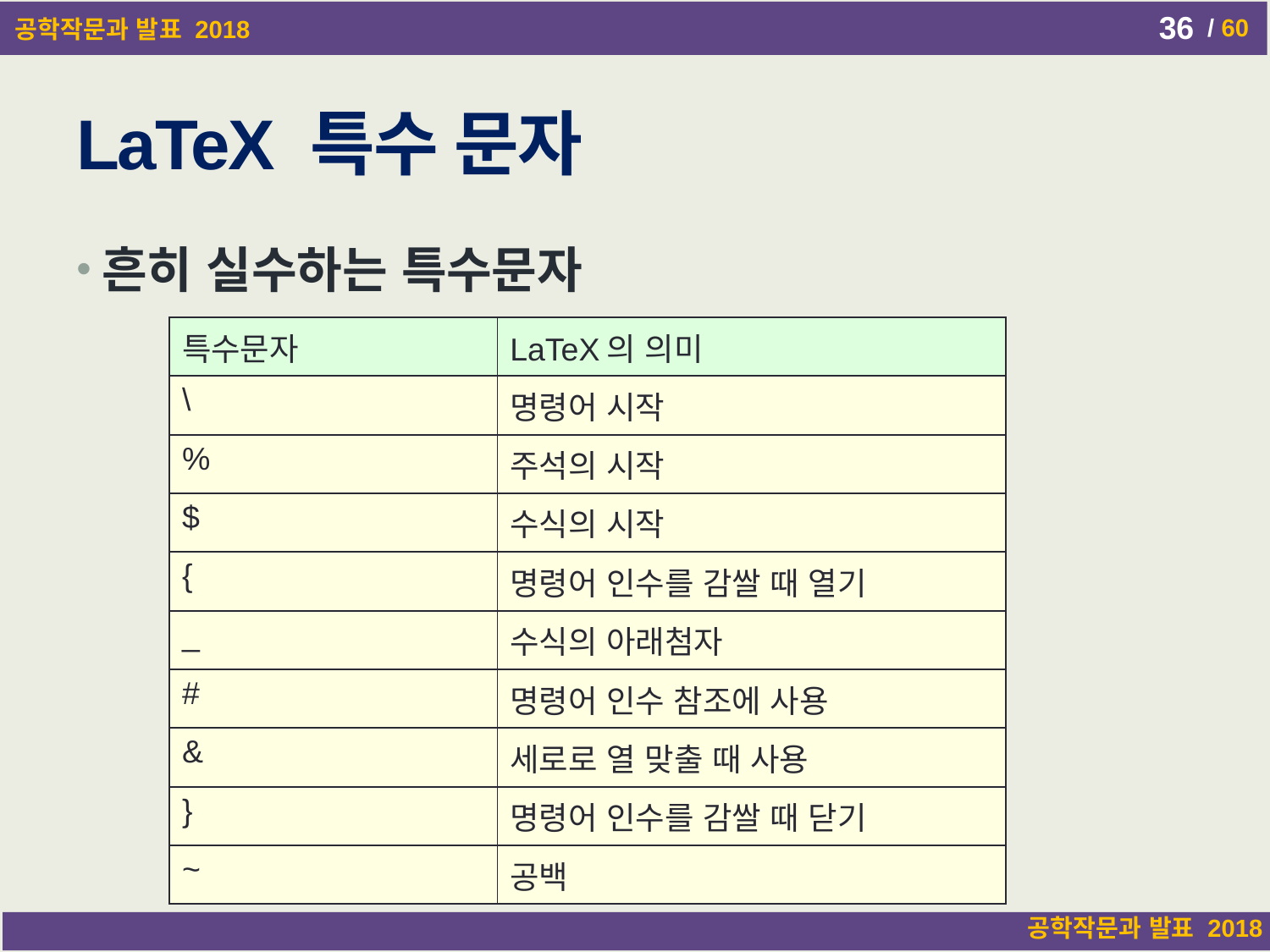

36
# LaTeX 특수 문자
흔히 실수하는 특수문자
| 특수문자 | LaTeX의 의미 |
| --- | --- |
| \ | 명령어 시작 |
| % | 주석의 시작 |
| $ | 수식의 시작 |
| { | 명령어 인수를 감쌀 때 열기 |
| \_ | 수식의 아래첨자 |
| # | 명령어 인수 참조에 사용 |
| & | 세로로 열 맞출 때 사용 |
| } | 명령어 인수를 감쌀 때 닫기 |
| ~ | 공백 |